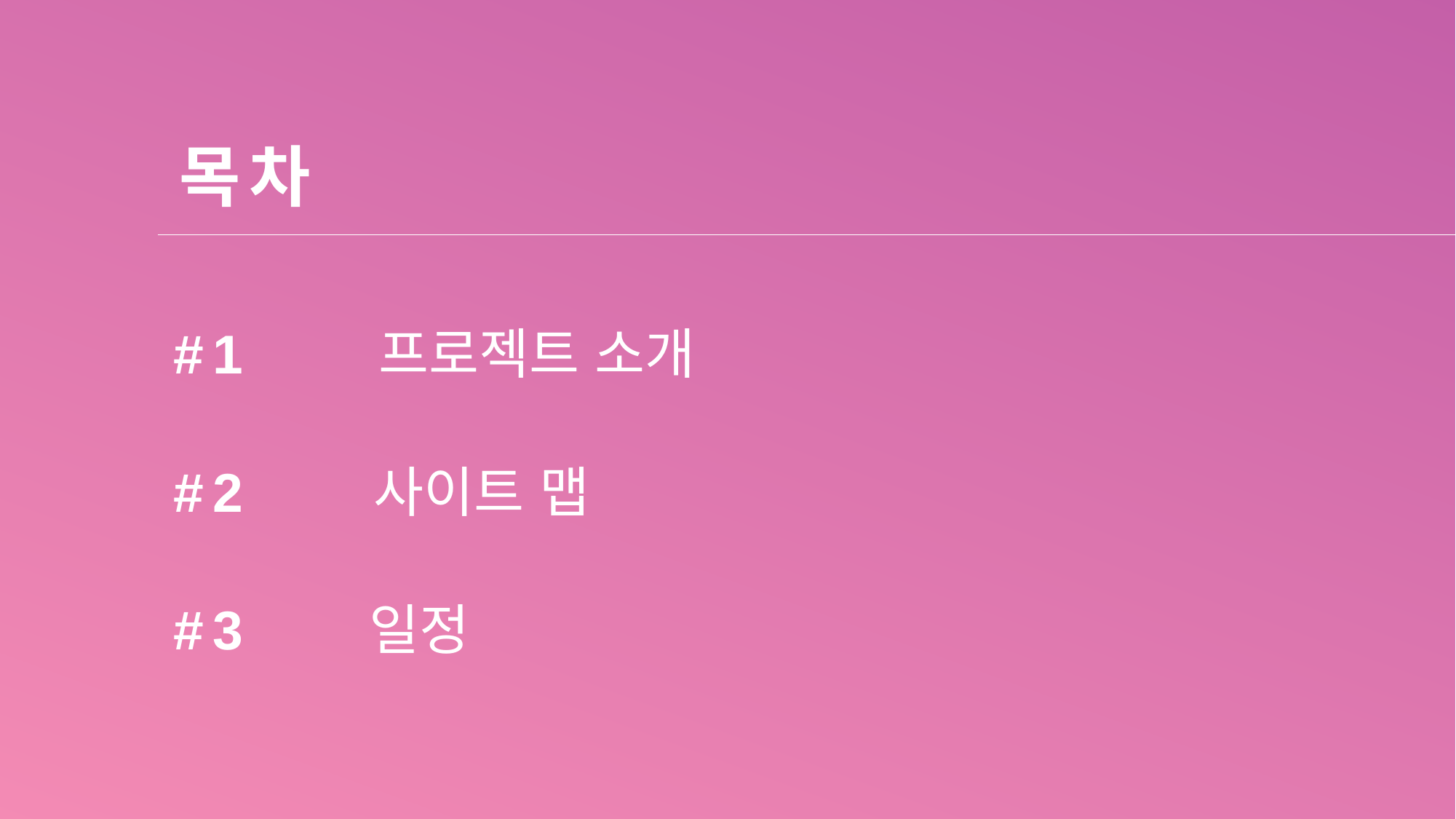

목차
프로젝트 소개
#1
사이트 맵
#2
일정
#3